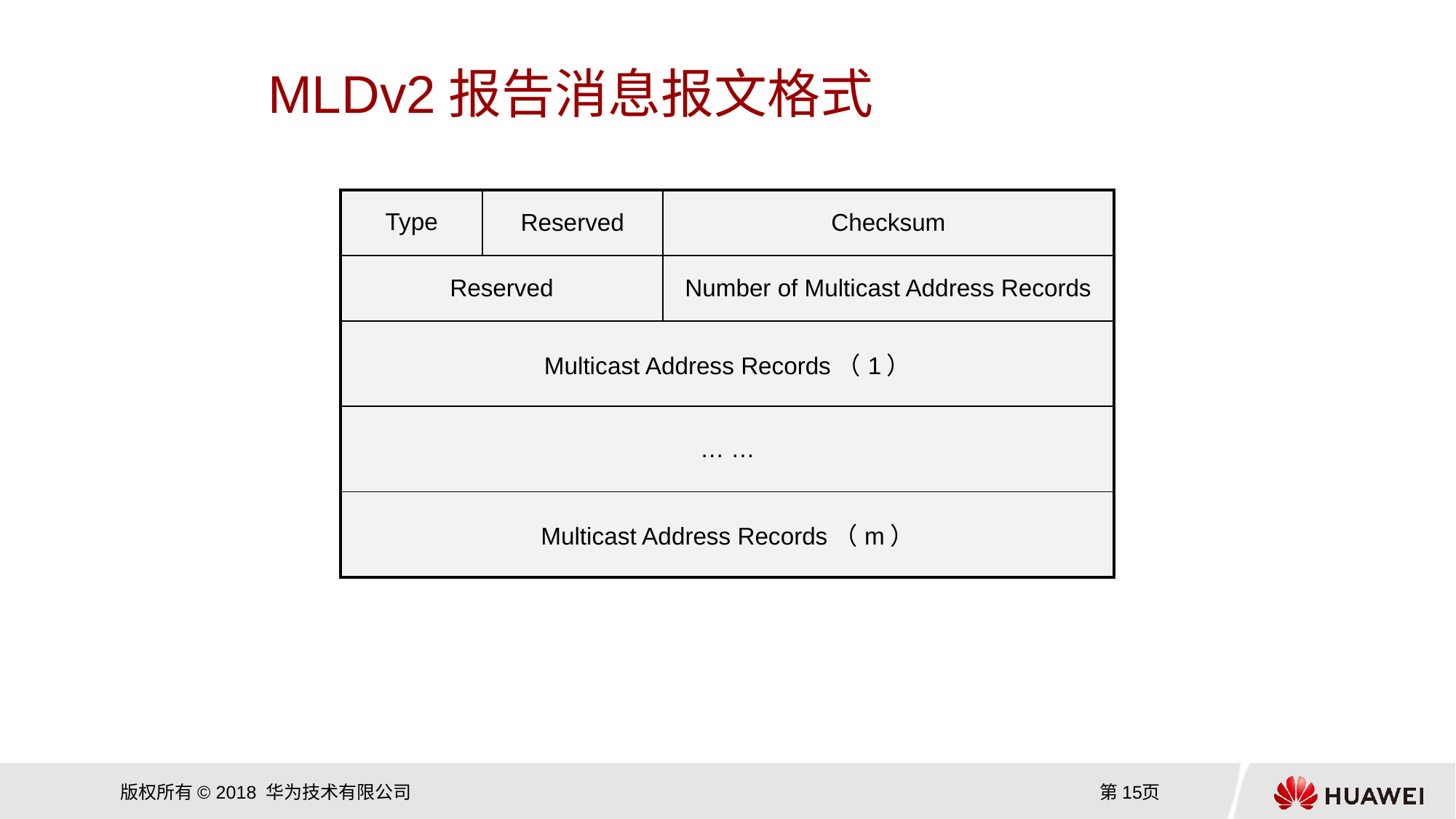

# MLDv2报告消息报文格式
| Type | Reserved | Checksum |
| --- | --- | --- |
| Reserved |  | Number of Multicast Address Records |
| Multicast Address Records（1） |  |  |
| … … |  |  |
| Multicast Address Records（m） |  |  |